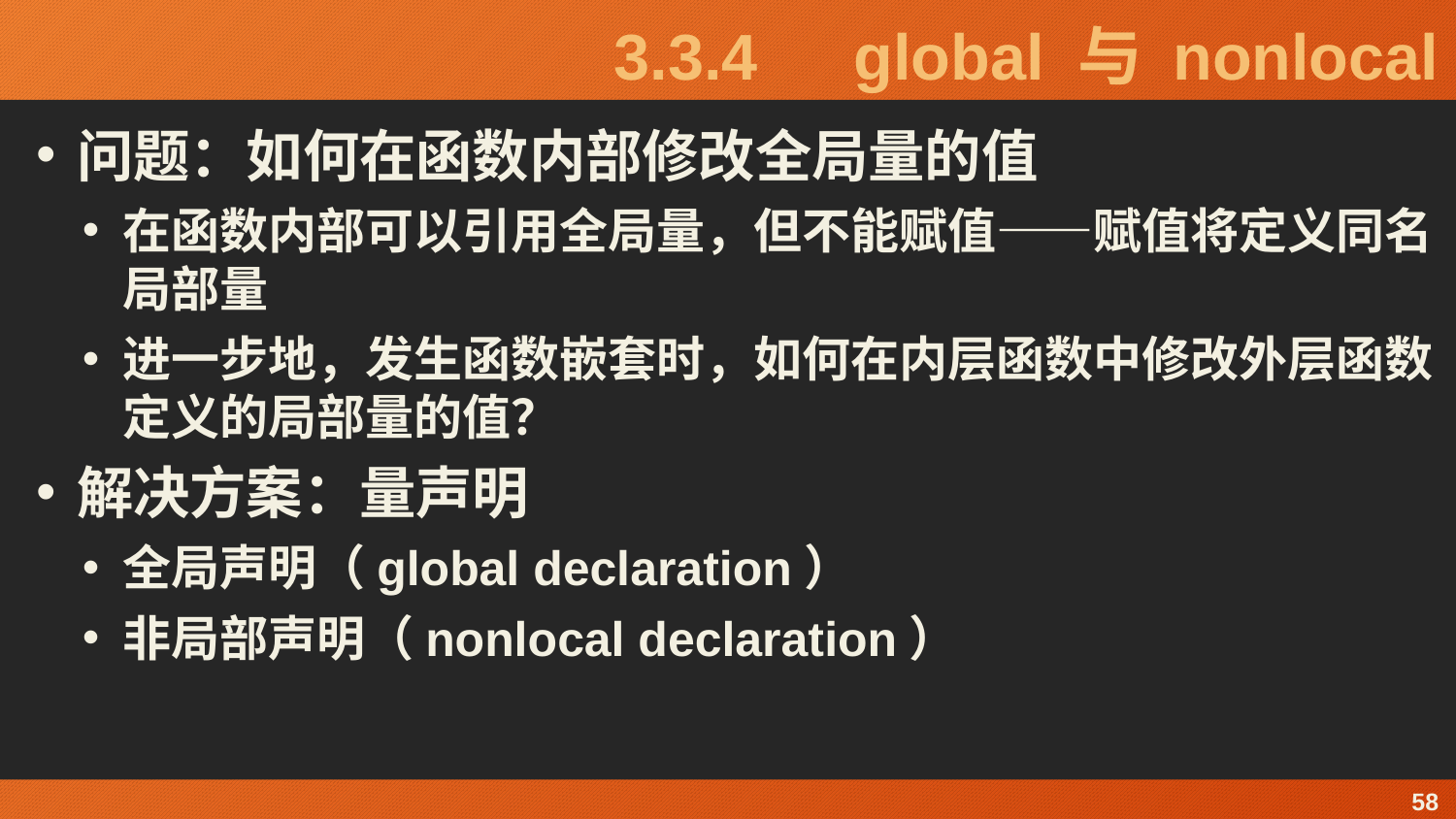

# 3.3.4　global 与 nonlocal
问题：如何在函数内部修改全局量的值
在函数内部可以引用全局量，但不能赋值——赋值将定义同名局部量
进一步地，发生函数嵌套时，如何在内层函数中修改外层函数定义的局部量的值？
解决方案：量声明
全局声明（global declaration）
非局部声明（nonlocal declaration）
58